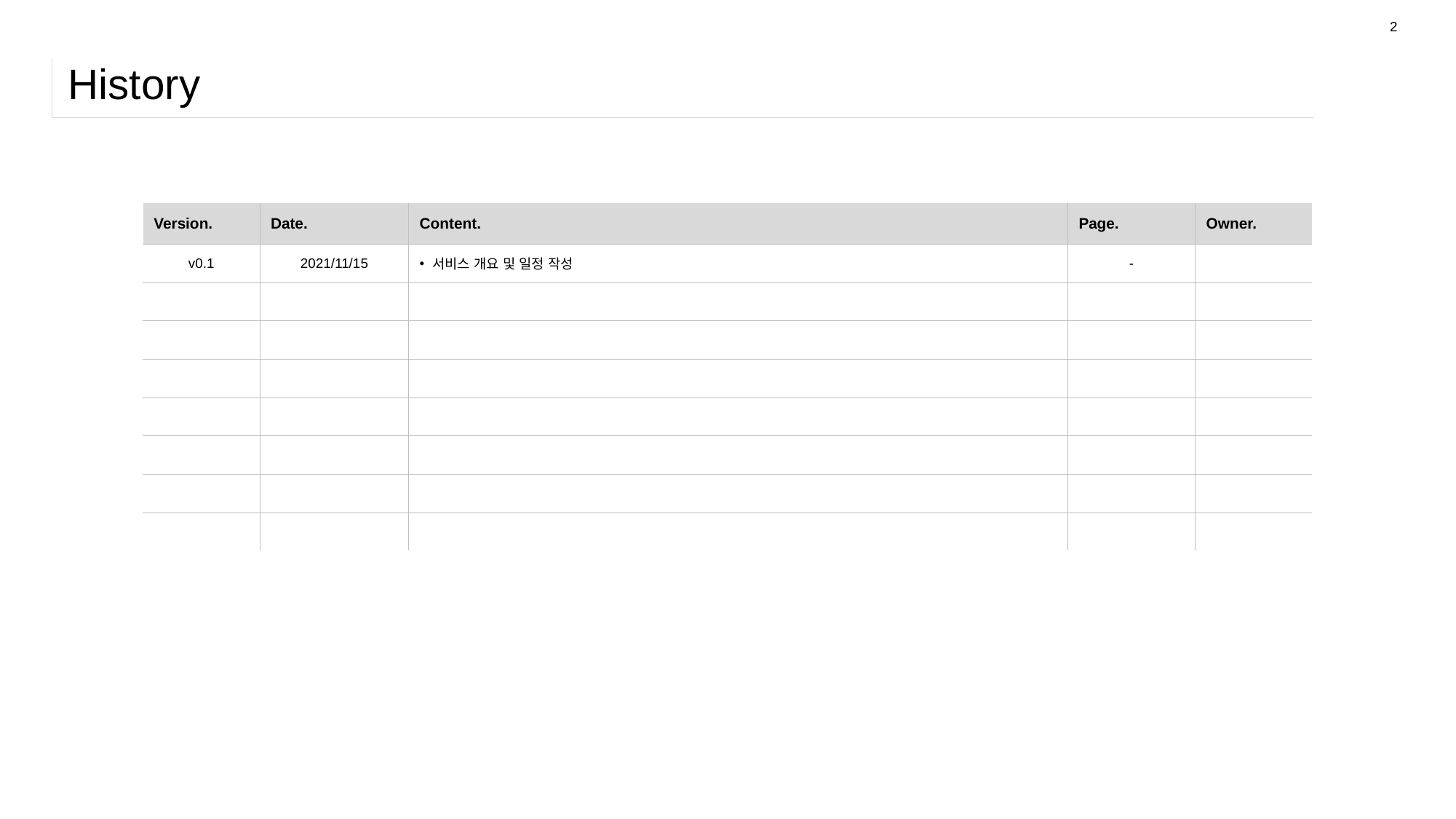

2
# History
| Version. | Date. | Content. | Page. | Owner. |
| --- | --- | --- | --- | --- |
| v0.1 | 2021/11/15 | 서비스 개요 및 일정 작성 | - |  |
|  |  |  |  |  |
|  |  |  |  |  |
|  |  |  |  |  |
|  |  |  |  |  |
|  |  |  |  |  |
|  |  |  |  |  |
|  |  |  |  |  |